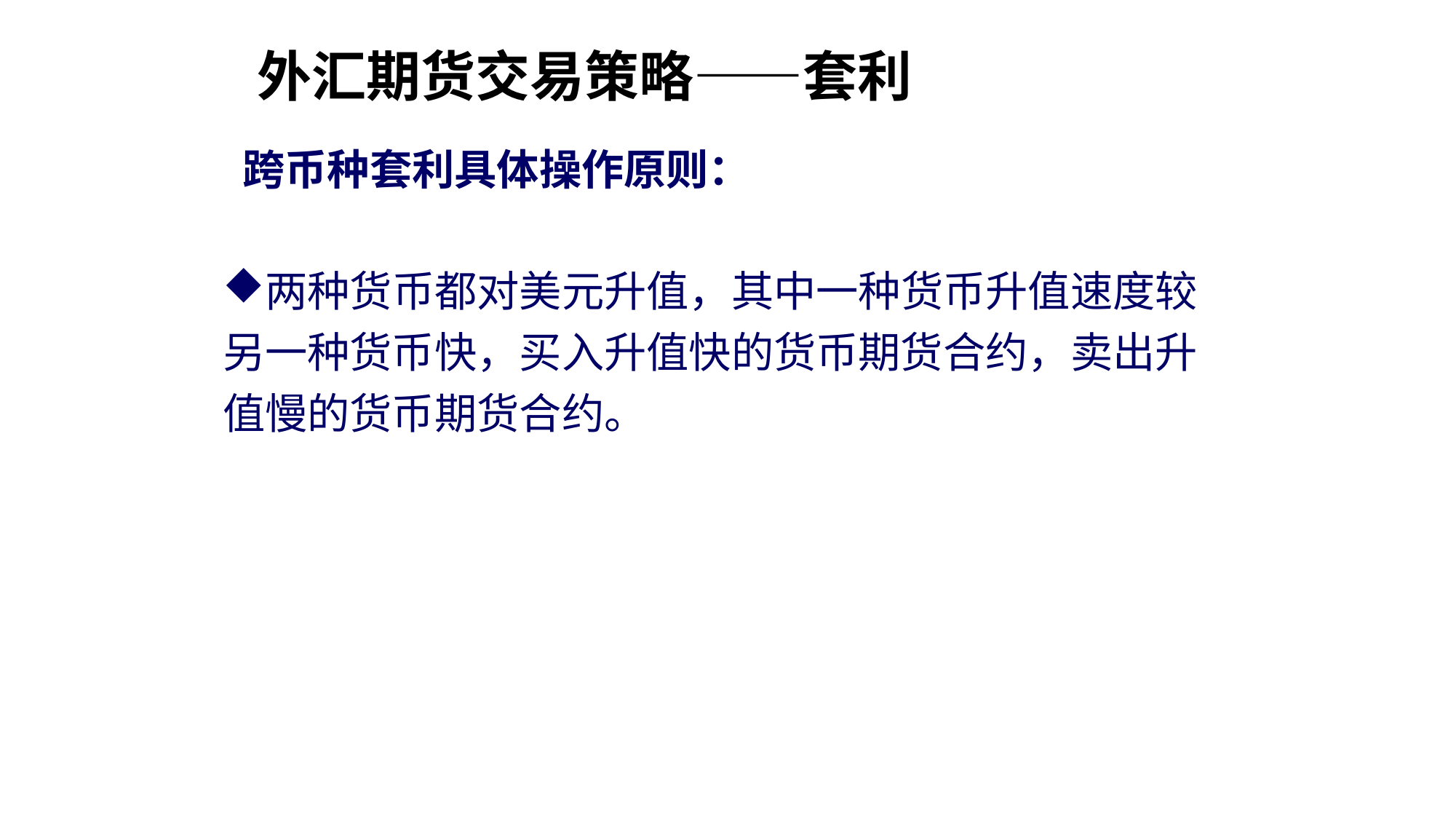

外汇期货交易策略——套利
 跨币种套利具体操作原则：

两种货币都对美元升值，其中一种货币升值速度较
另一种货币快，买入升值快的货币期货合约，卖出升
值慢的货币期货合约。